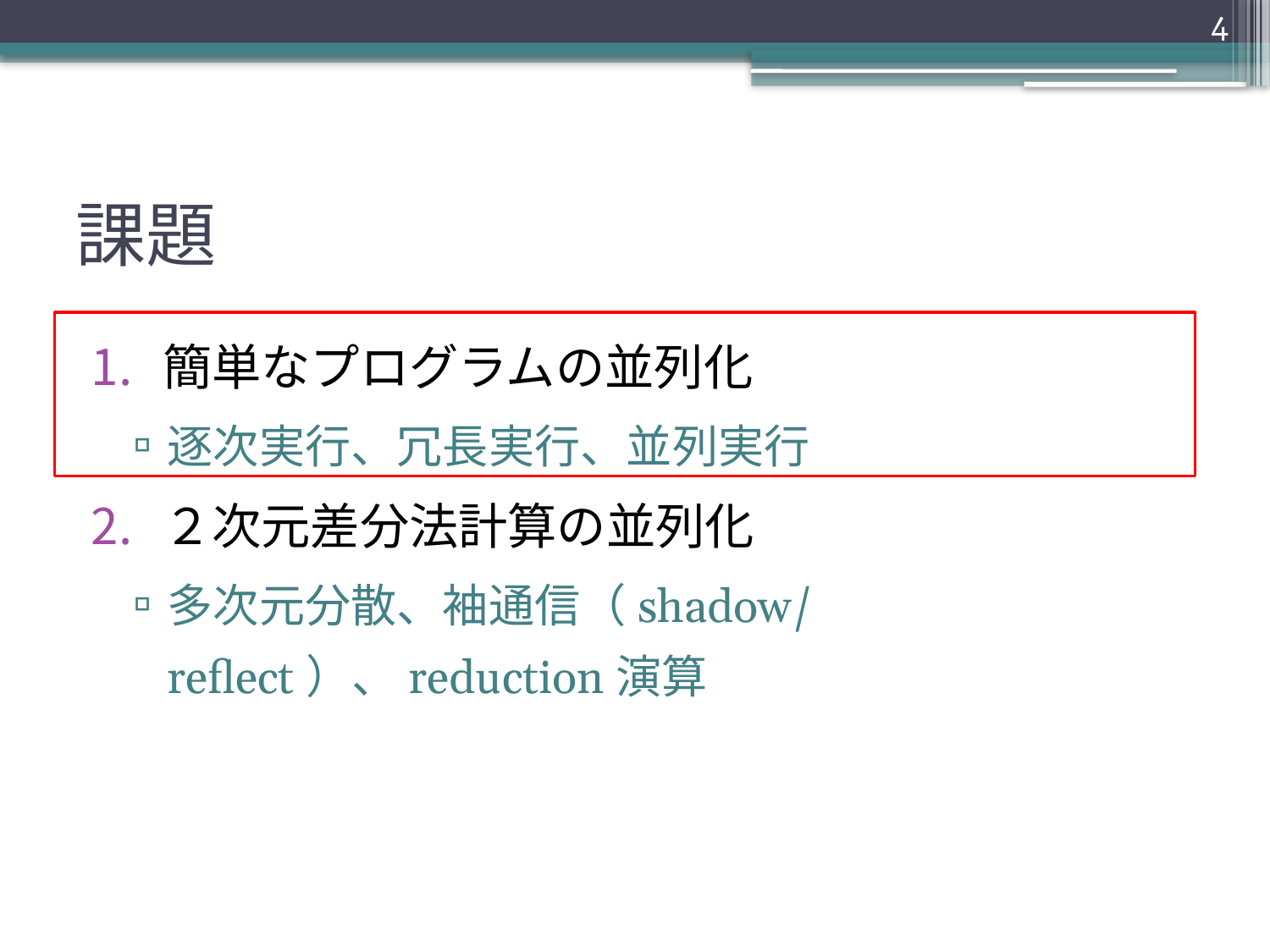

4
# 課題

簡単なプログラムの並列化
逐次実行、冗長実行、並列実行
２次元差分法計算の並列化
多次元分散、袖通信（shadow/reflect）、reduction演算